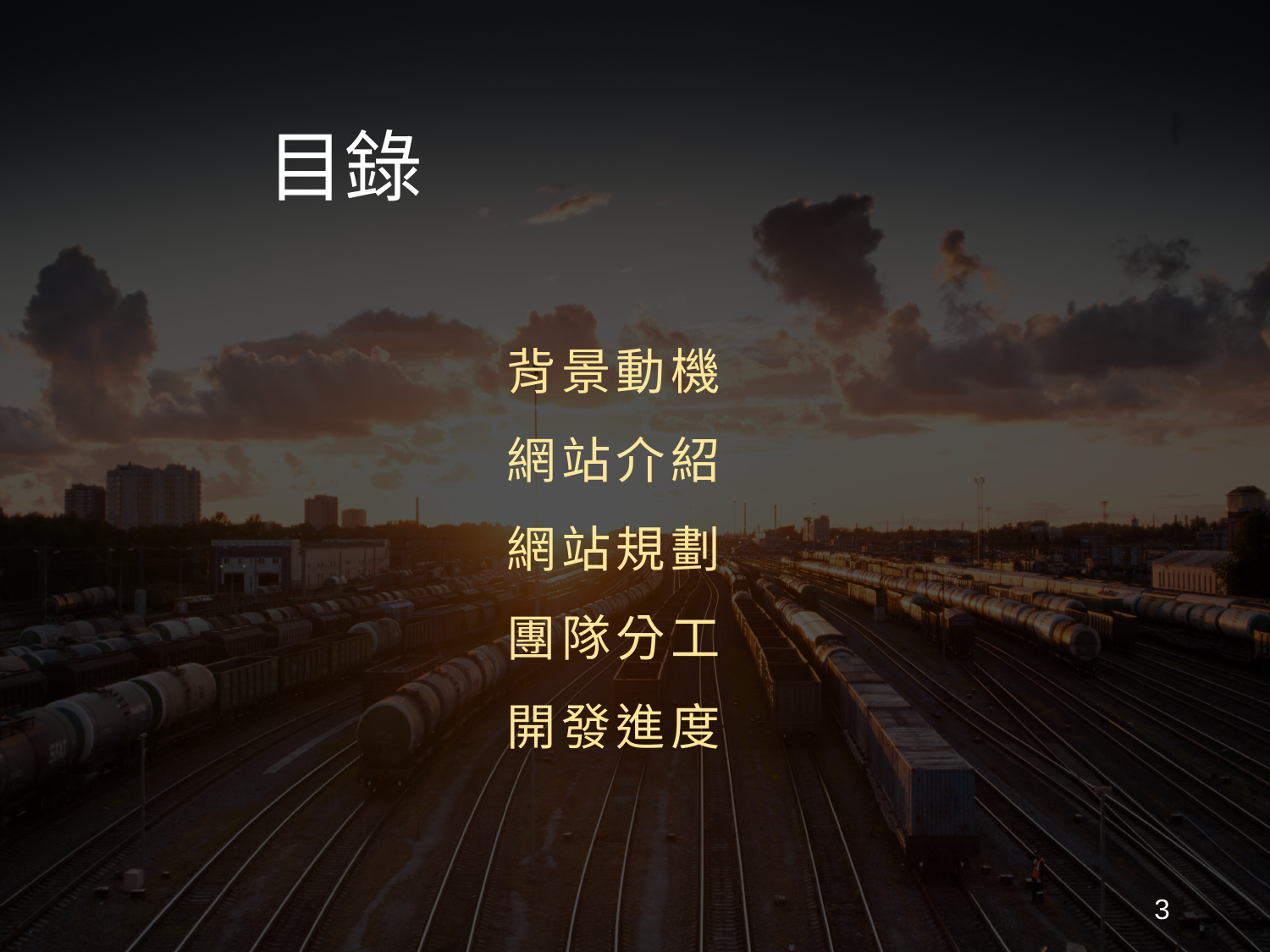

# 目錄
背景動機
網站介紹
網站規劃
團隊分工
開發進度
3